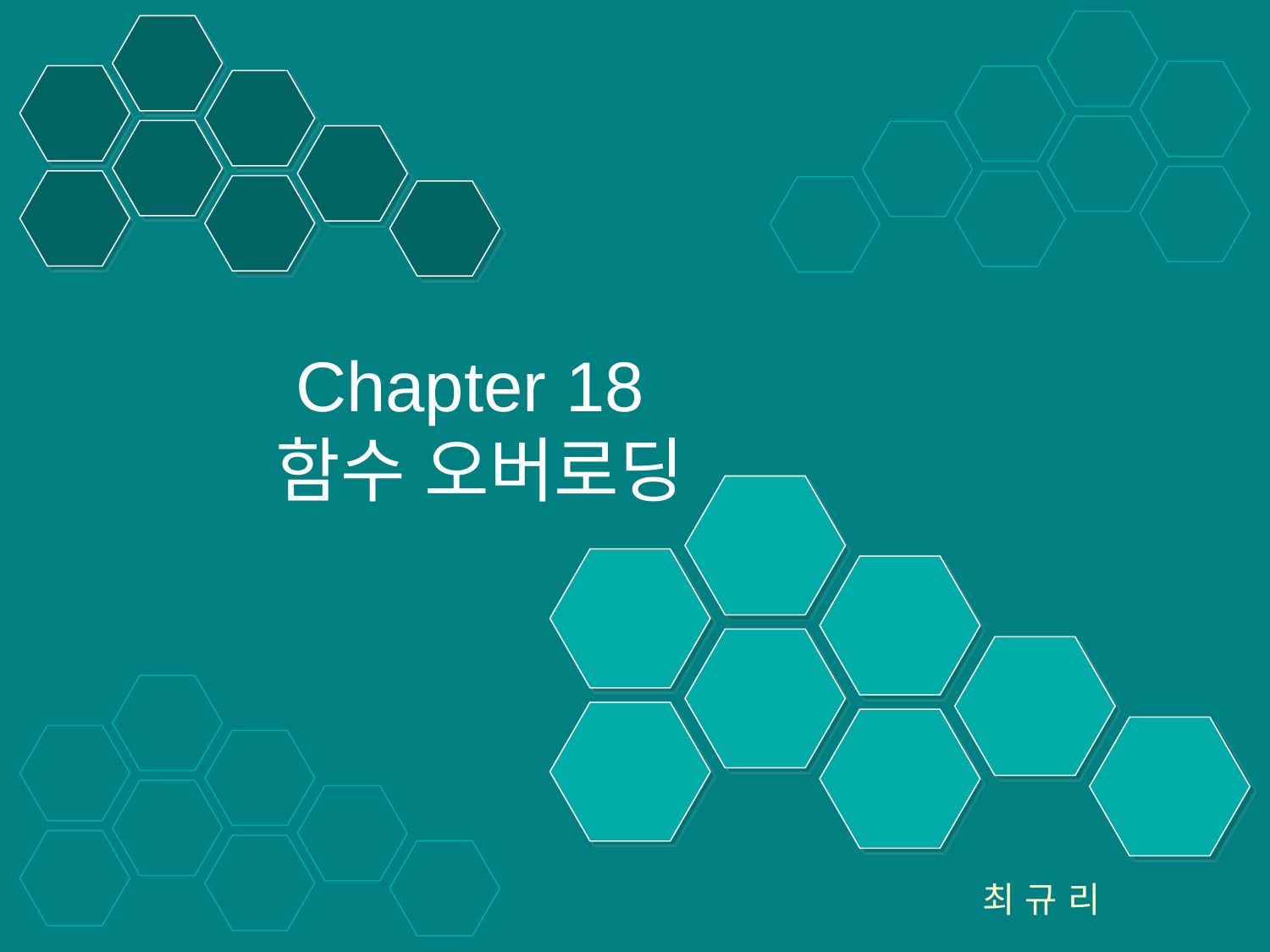

# Chapter 18 함수 오버로딩
최 규 리